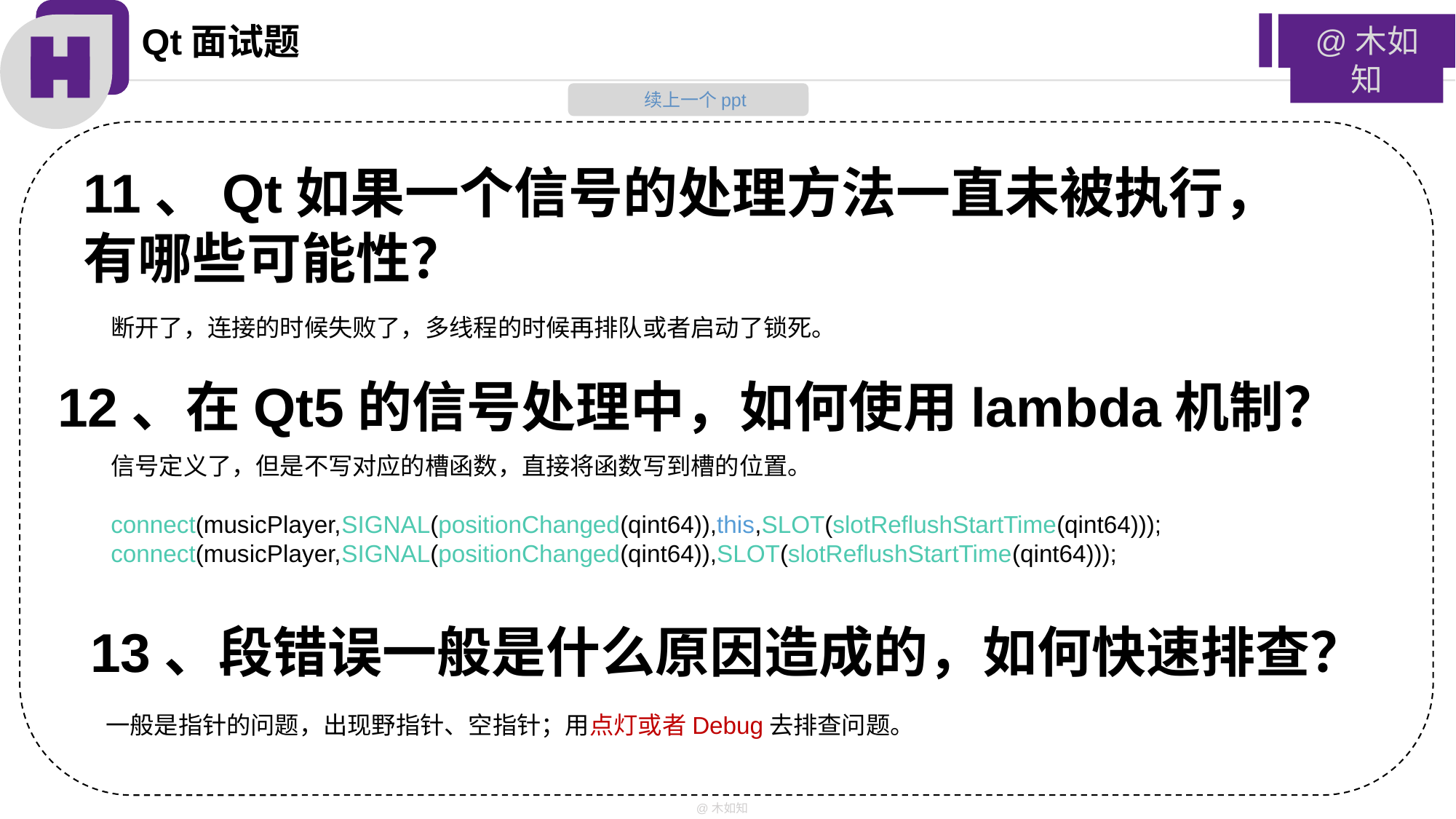

Qt面试题

@木如知
续上一个ppt

11、Qt如果一个信号的处理方法一直未被执行，
有哪些可能性？
断开了，连接的时候失败了，多线程的时候再排队或者启动了锁死。
12、在Qt5的信号处理中，如何使用lambda机制？
信号定义了，但是不写对应的槽函数，直接将函数写到槽的位置。

connect(musicPlayer,SIGNAL(positionChanged(qint64)),this,SLOT(slotReflushStartTime(qint64))); connect(musicPlayer,SIGNAL(positionChanged(qint64)),SLOT(slotReflushStartTime(qint64)));
13、段错误一般是什么原因造成的，如何快速排查？
一般是指针的问题，出现野指针、空指针；用点灯或者Debug去排查问题。
@木如知